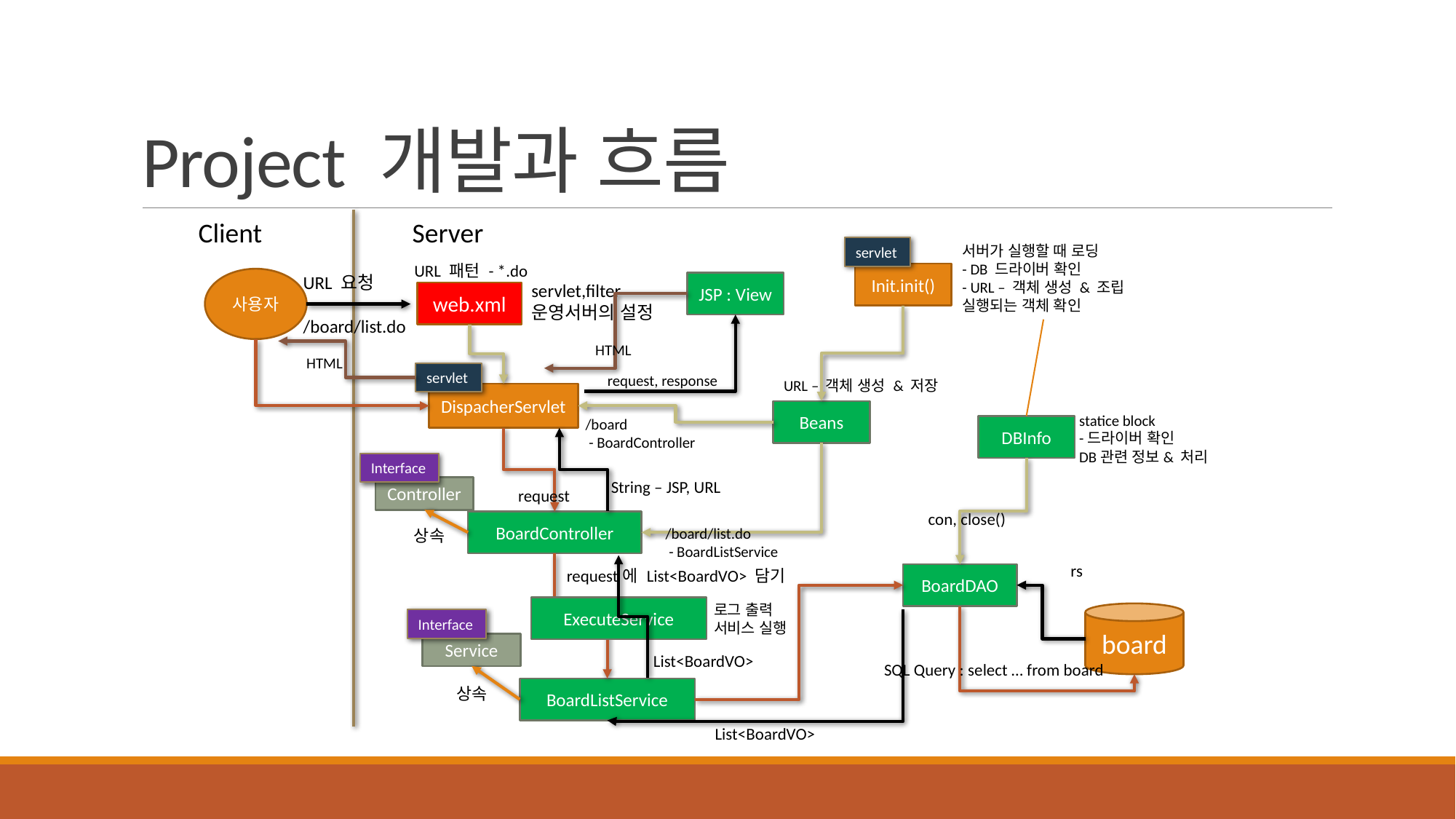

# Project 개발과 흐름
Client
Server
서버가 실행할 때 로딩
- DB 드라이버 확인
- URL – 객체 생성 & 조립
실행되는 객체 확인
servlet
URL 패턴 - *.do
Init.init()
URL 요청

/board/list.do
사용자
JSP : View
servlet,filter
운영서버의 설정
web.xml
HTML
HTML
servlet
request, response
URL – 객체 생성 & 저장
DispacherServlet
Beans
statice block
-드라이버 확인
DB관련 정보& 처리
DBInfo
/board
 - BoardController
Interface
String – JSP, URL
Controller
request
con, close()
BoardController
/board/list.do
 - BoardListService
상속
rs
request에 List<BoardVO> 담기
BoardDAO
로그 출력
서비스 실행
ExecuteService
board
Interface
Service
List<BoardVO>
SQL Query : select … from board
상속
BoardListService
List<BoardVO>